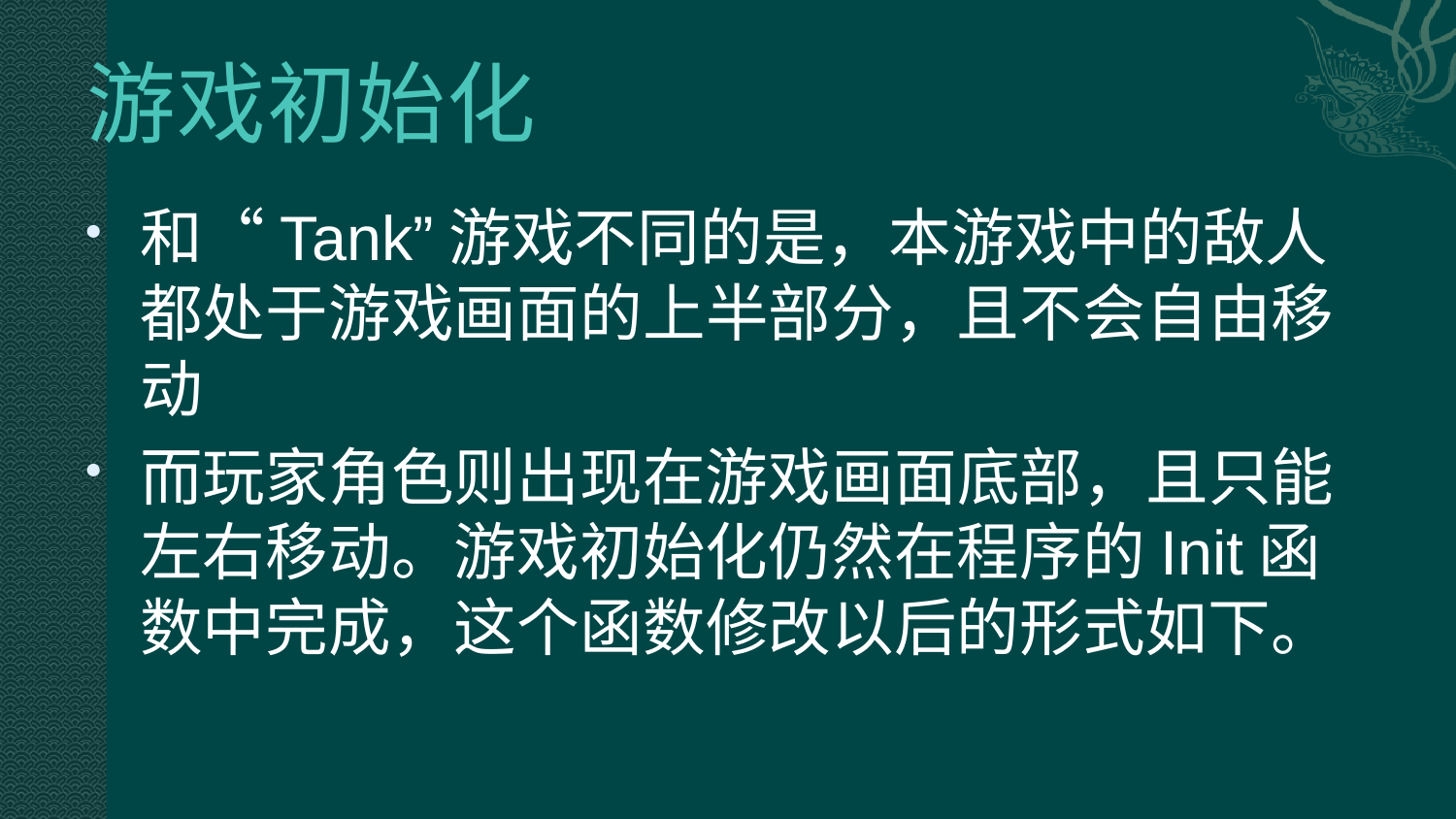

# 游戏初始化
和“Tank”游戏不同的是，本游戏中的敌人都处于游戏画面的上半部分，且不会自由移动
而玩家角色则出现在游戏画面底部，且只能左右移动。游戏初始化仍然在程序的Init函数中完成，这个函数修改以后的形式如下。